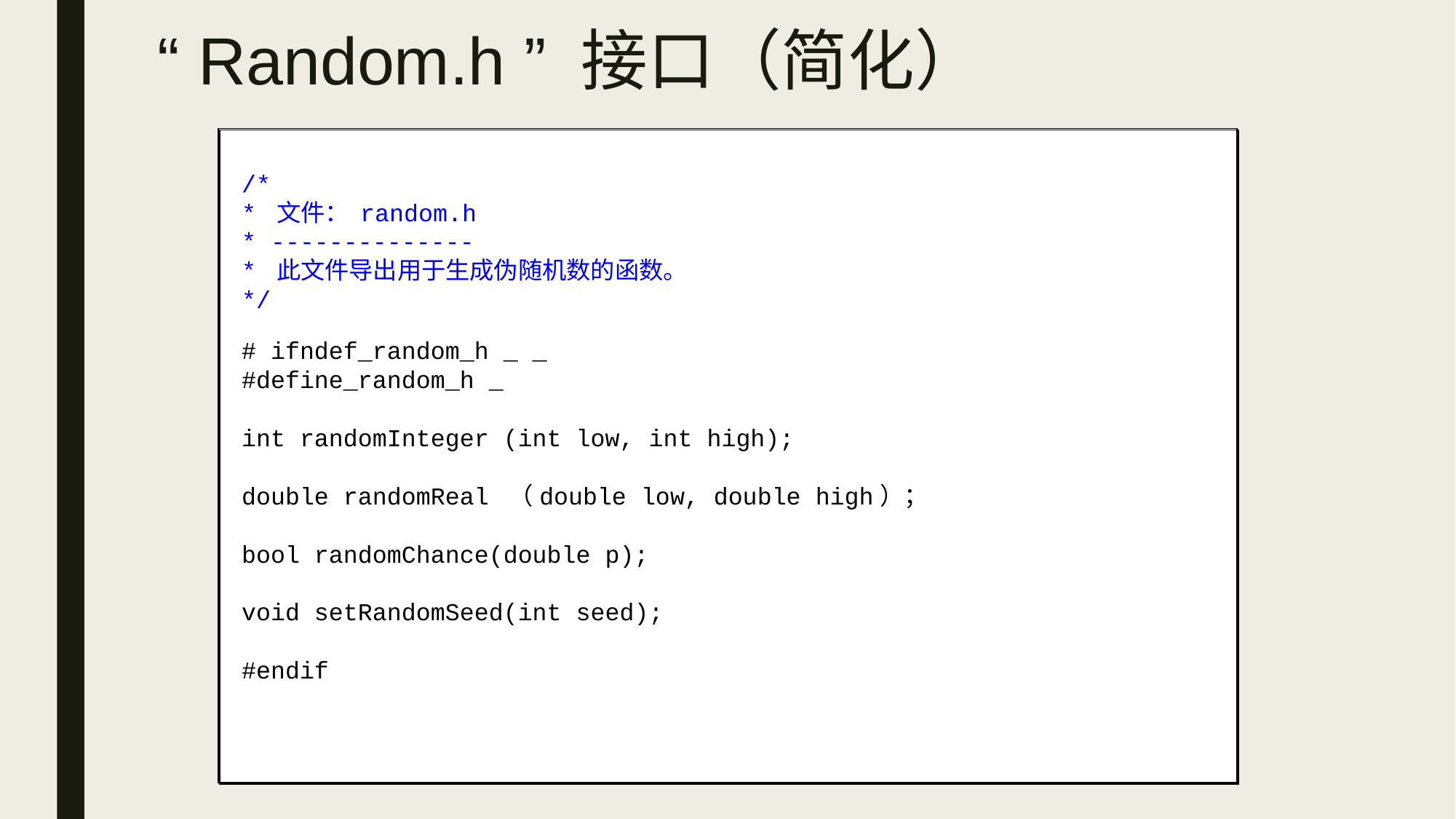

# “ Random.h ” 接口（简化）

/*
* 文件： random.h
* --------------
* 此文件导出用于生成伪随机数的函数。
*/

# ifndef_random_h _ _
#define_random_h _

int randomInteger (int low, int high);

double randomReal （double low, double high）；

bool randomChance(double p);

void setRandomSeed(int seed);

#endif